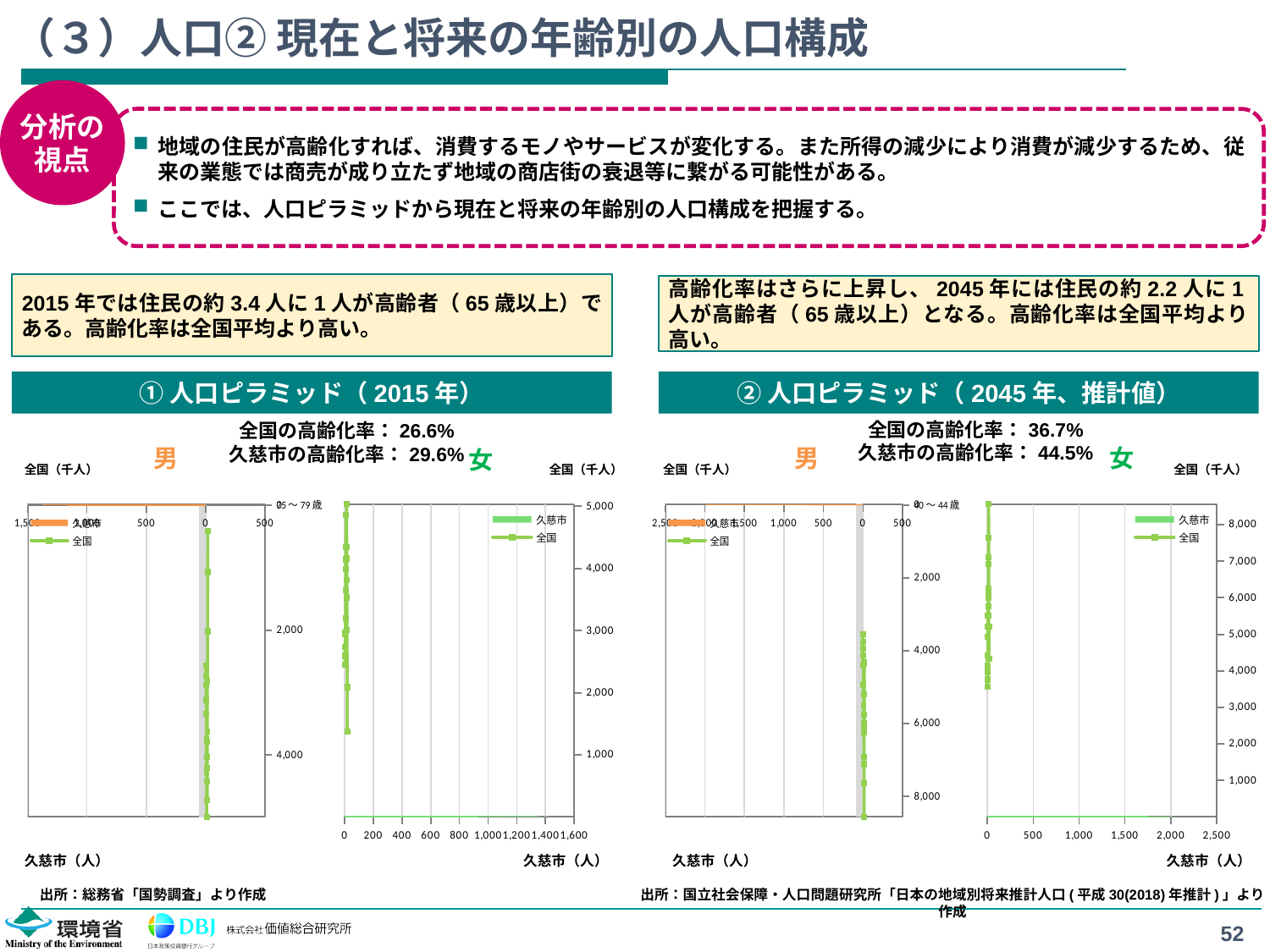

# （３）人口② 現在と将来の年齢別の人口構成
分析の
視点
地域の住民が高齢化すれば、消費するモノやサービスが変化する。また所得の減少により消費が減少するため、従来の業態では商売が成り立たず地域の商店街の衰退等に繋がる可能性がある。
ここでは、人口ピラミッドから現在と将来の年齢別の人口構成を把握する。
2015年では住民の約3.4人に1人が高齢者（65歳以上）である。高齢化率は全国平均より高い。
高齢化率はさらに上昇し、2045年には住民の約2.2人に1人が高齢者（65歳以上）となる。高齢化率は全国平均より高い。
①人口ピラミッド（2015年）
②人口ピラミッド（2045年、推計値）
全国の高齢化率：36.7%
久慈市の高齢化率：44.5%
全国の高齢化率：26.6%
久慈市の高齢化率：29.6%
男
男
女
女
全国（千人）
全国（千人）
全国（千人）
全国（千人）

### Chart

| Category | 久慈市 | 全国 |
|---|---|---|
| 0～4歳 | -733.0 | 0.5 |
| 5～9歳 | -785.0 | 1.5 |
| 10～14歳 | -856.0 | 2.5 |
| 15～19歳 | -818.0 | 3.5 |
| 20～24歳 | -554.0 | 4.5 |
| 25～29歳 | -731.0 | 5.5 |
| 30～34歳 | -868.0 | 6.5 |
| 35～39歳 | -1029.0 | 7.5 |
| 40～44歳 | -1160.0 | 8.5 |
| 45～49歳 | -1185.0 | 9.5 |
| 50～54歳 | -1255.0 | 10.5 |
| 55～59歳 | -1305.0 | 11.5 |
| 60～64歳 | -1373.0 | 12.5 |
| 65～69歳 | -1331.0 | 13.5 |
| 70～74歳 | -980.0 | 14.5 |
| 75～79歳 | -904.0 | 15.5 |
| 80～84歳 | -675.0 | 16.5 |
| 85～89歳 | -363.0 | 17.5 |
| 90歳以上 | -122.0 | 18.5 |

### Chart

| Category | 久慈市 | 全国 |
|---|---|---|
|  | 631.0 | 0.5 |
|  | 709.0 | 1.5 |
|  | 791.0 | 2.5 |
|  | 760.0 | 3.5 |
|  | 587.0 | 4.5 |
|  | 787.0 | 5.5 |
|  | 931.0 | 6.5 |
|  | 1025.0 | 7.5 |
|  | 1091.0 | 8.5 |
|  | 1184.0 | 9.5 |
|  | 1183.0 | 10.5 |
|  | 1318.0 | 11.5 |
|  | 1441.0 | 12.5 |
|  | 1351.0 | 13.5 |
|  | 1167.0 | 14.5 |
|  | 1288.0 | 15.5 |
|  | 1090.0 | 16.5 |
|  | 808.0 | 17.5 |
|  | 473.0 | 18.5 |

### Chart

| Category | 久慈市 | 全国 |
|---|---|---|
| 0～4歳 | -633.0 | 0.5 |
| 5～9歳 | -741.0 | 1.5 |
| 10～14歳 | -813.0 | 2.5 |
| 15～19歳 | -719.0 | 3.5 |
| 20～24歳 | -513.0 | 4.5 |
| 25～29歳 | -735.0 | 5.5 |
| 30～34歳 | -863.0 | 6.5 |
| 35～39歳 | -955.0 | 7.5 |
| 40～44歳 | -1097.0 | 8.5 |
| 45～49歳 | -1363.0 | 9.5 |
| 50～54歳 | -1527.0 | 10.5 |
| 55～59歳 | -1577.0 | 11.5 |
| 60～64歳 | -1762.0 | 12.5 |
| 65～69歳 | -1982.0 | 13.5 |
| 70～74歳 | -2070.0 | 14.5 |
| 75～79歳 | -2000.0 | 15.5 |
| 80～84歳 | -1759.0 | 16.5 |
| 85～89歳 | -1466.0 | 17.5 |
| 90歳以上 | -1375.0 | 18.5 |

### Chart

| Category | 久慈市 | 全国 |
|---|---|---|
|  | 633.0 | 0.5 |
|  | 741.0 | 1.5 |
|  | 813.0 | 2.5 |
|  | 719.0 | 3.5 |
|  | 513.0 | 4.5 |
|  | 735.0 | 5.5 |
|  | 863.0 | 6.5 |
|  | 955.0 | 7.5 |
|  | 1097.0 | 8.5 |
|  | 1363.0 | 9.5 |
|  | 1527.0 | 10.5 |
|  | 1577.0 | 11.5 |
|  | 1762.0 | 12.5 |
|  | 1982.0 | 13.5 |
|  | 2070.0 | 14.5 |
|  | 2000.0 | 15.5 |
|  | 1759.0 | 16.5 |
|  | 1466.0 | 17.5 |
|  | 1375.0 | 18.5 |
久慈市（人）
久慈市（人）
久慈市（人）
久慈市（人）
出所：総務省「国勢調査」より作成
出所：国立社会保障・人口問題研究所「日本の地域別将来推計人口(平成30(2018)年推計)」より作成
52